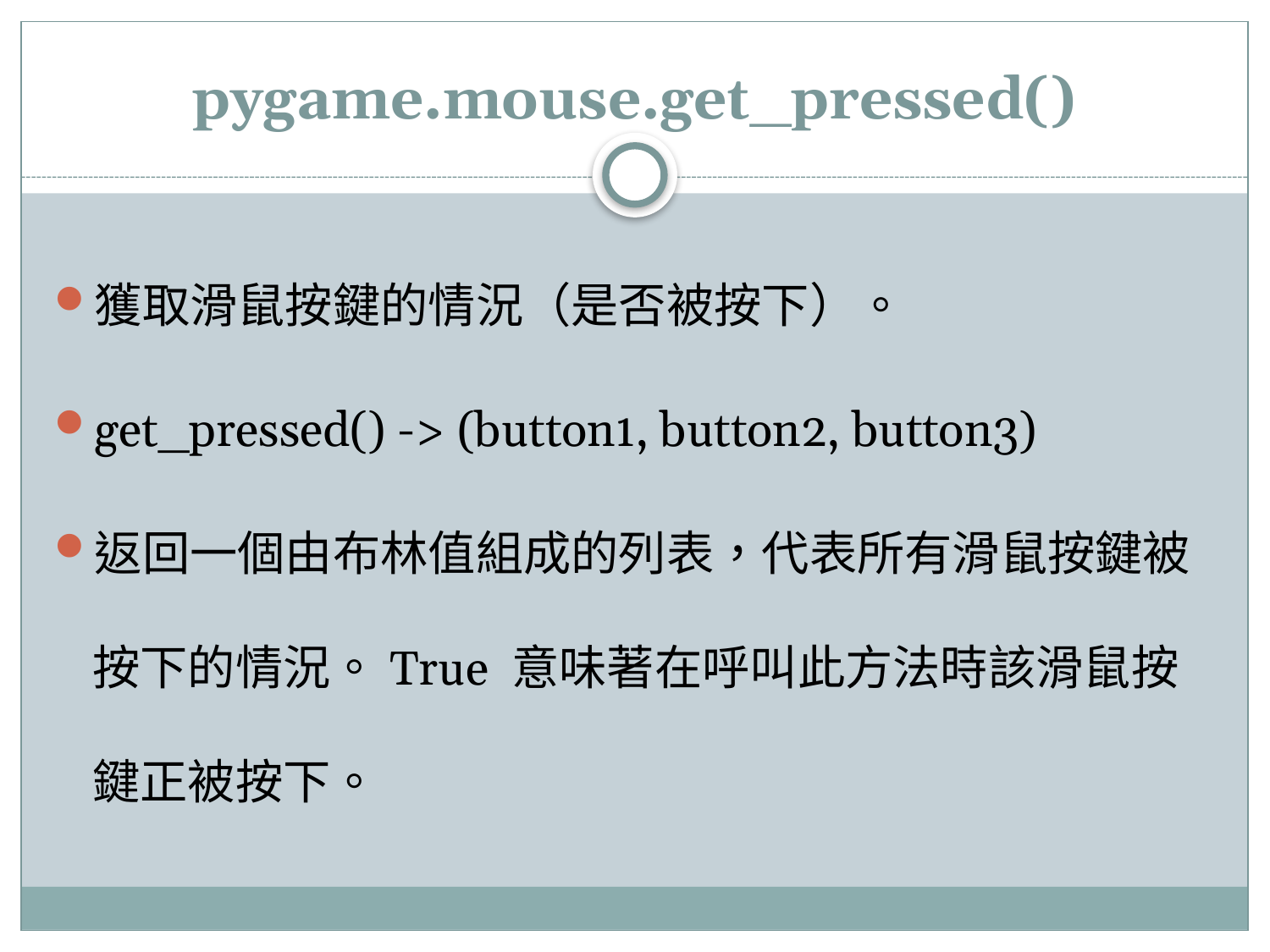

# pygame.mouse.get_pressed()
獲取滑鼠按鍵的情況（是否被按下）。
get_pressed() -> (button1, button2, button3)
返回一個由布林值組成的列表，代表所有滑鼠按鍵被按下的情況。True 意味著在呼叫此方法時該滑鼠按鍵正被按下。